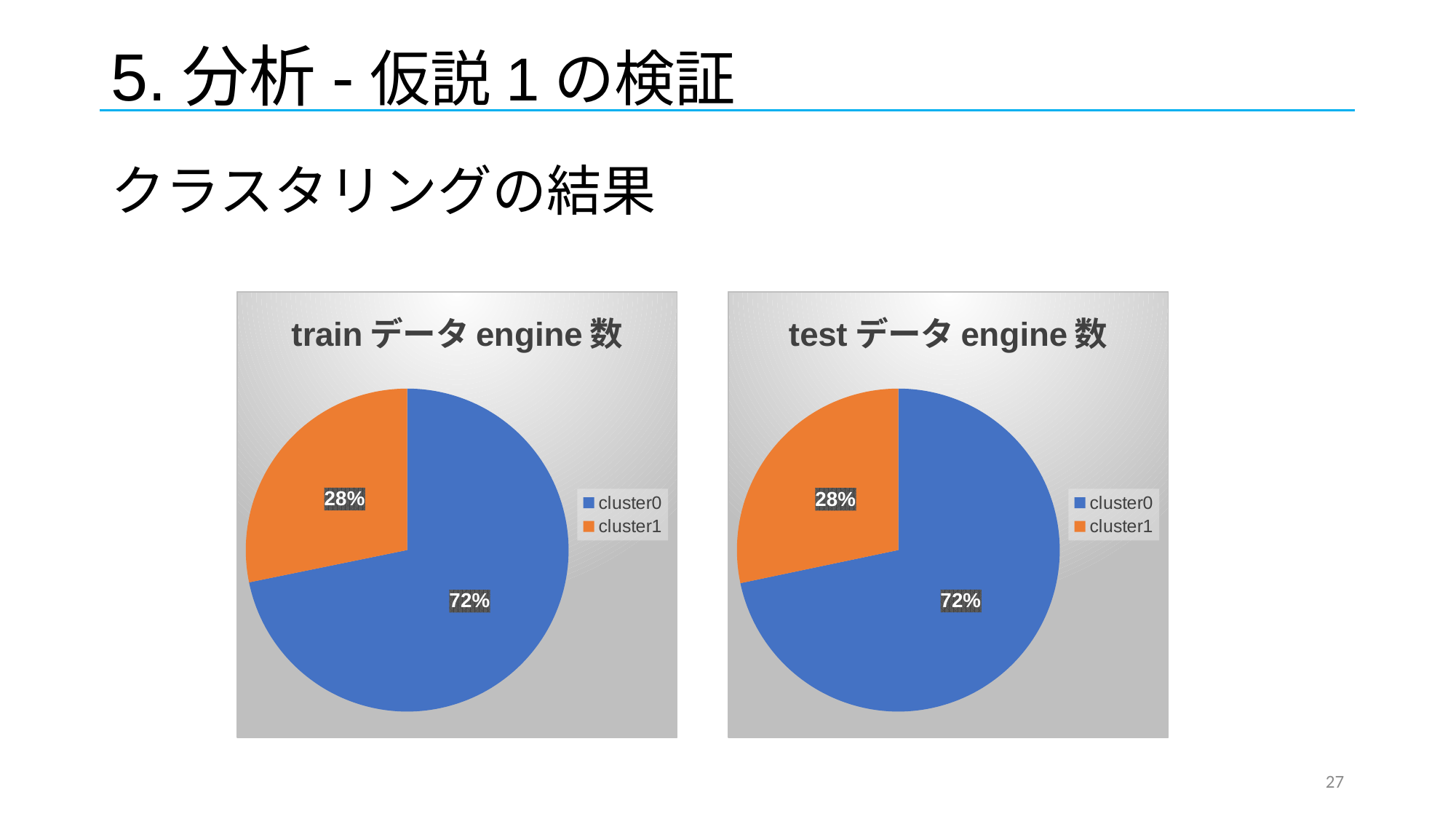

# 5.分析-仮説1の検証
クラスタリングの結果

### Chart:

| Category | trainデータengine数 |
|---|---|
| cluster0 | 509.0 |
| cluster1 | 200.0 |

### Chart:

| Category | testデータengine数 |
|---|---|
| cluster0 | 507.0 |
| cluster1 | 200.0 |
27